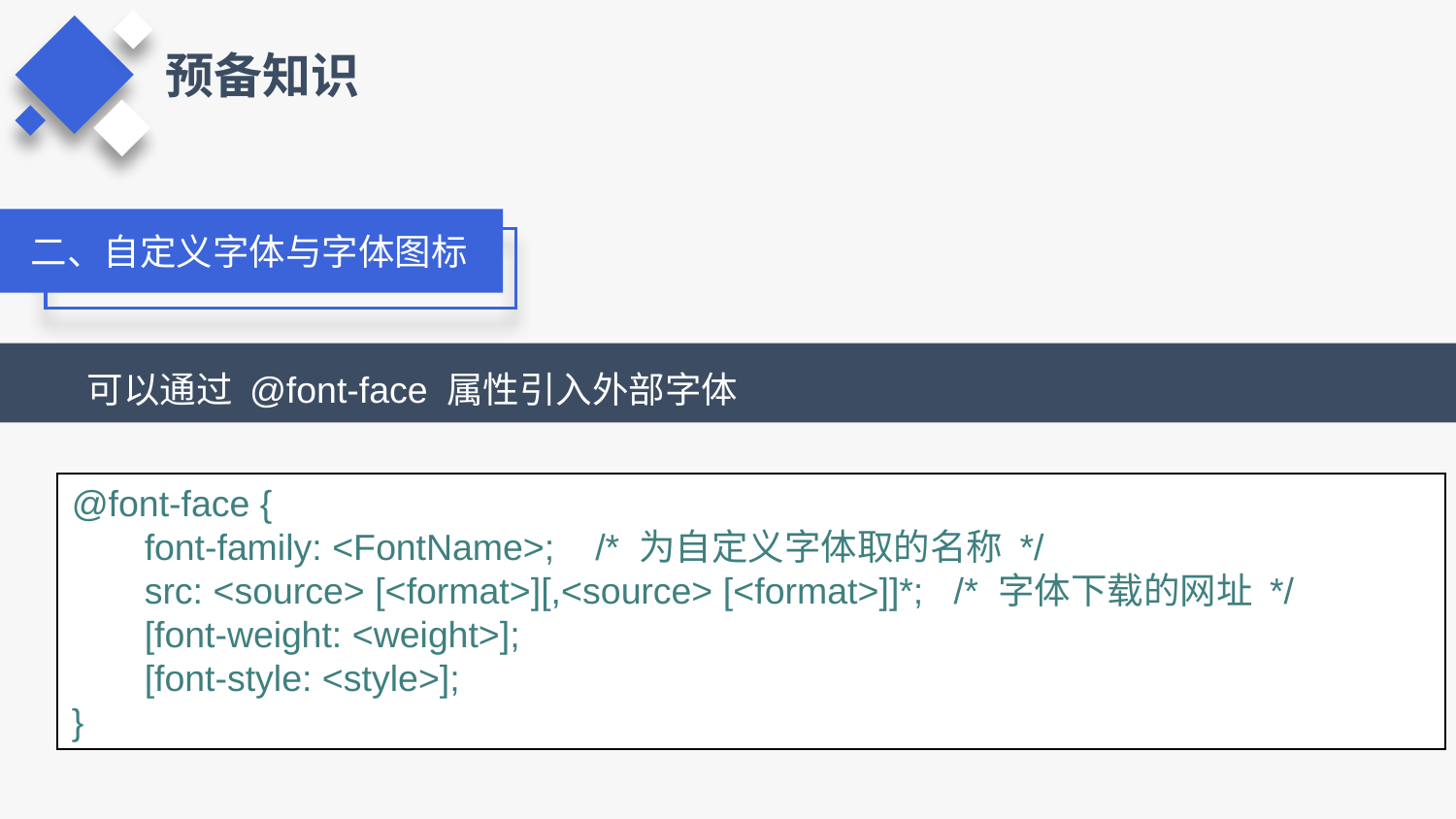

预备知识

二、自定义字体与字体图标

可以通过 @font-face 属性引入外部字体
@font-face {
font-family: <FontName>;    /* 为自定义字体取的名称 */
src: <source> [<format>][,<source> [<format>]]*;   /* 字体下载的网址 */
[font-weight: <weight>];
[font-style: <style>];
}